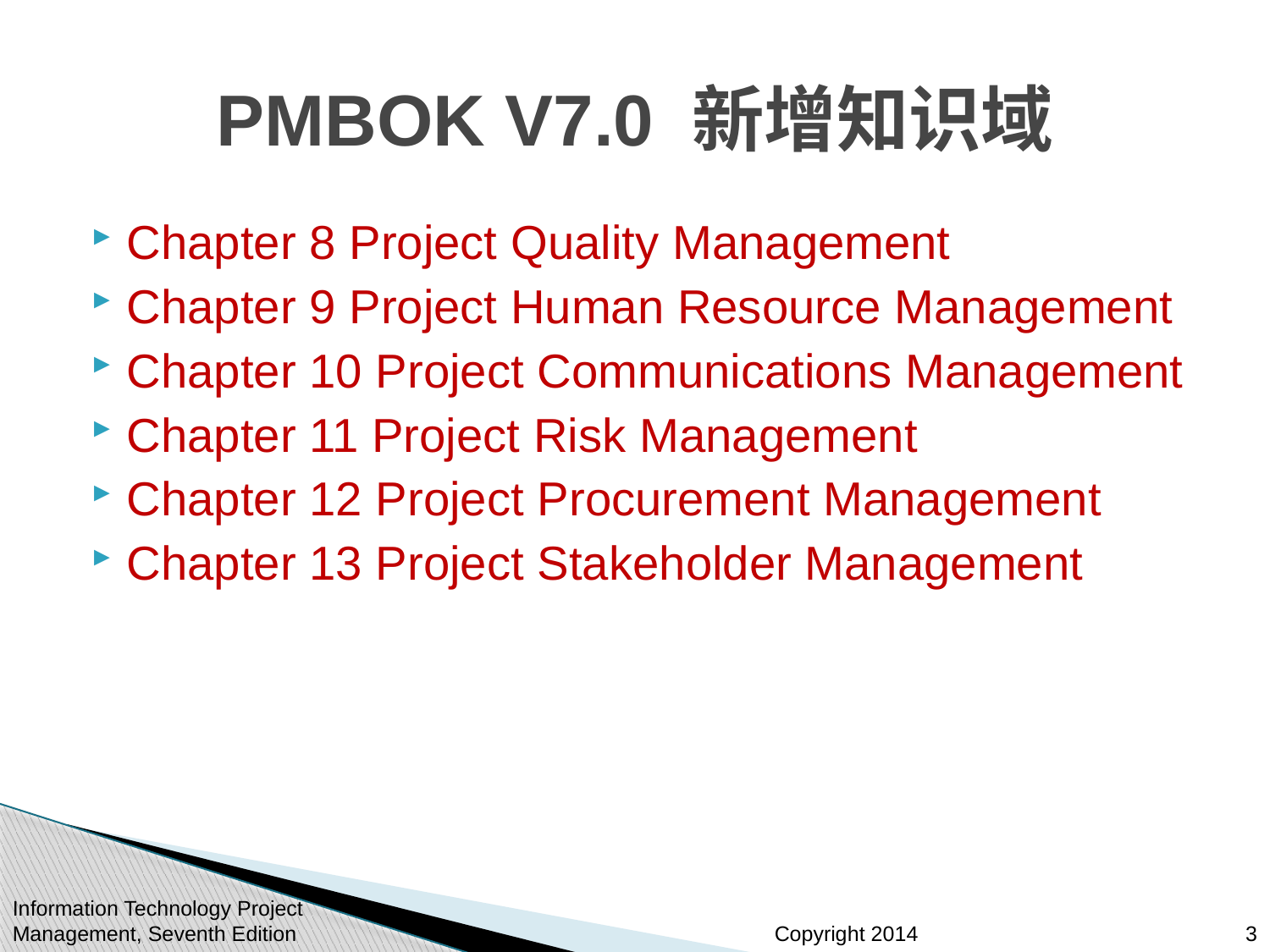

# PMBOK V7.0 新增知识域
Chapter 8 Project Quality Management
Chapter 9 Project Human Resource Management
Chapter 10 Project Communications Management
Chapter 11 Project Risk Management
Chapter 12 Project Procurement Management
Chapter 13 Project Stakeholder Management
Information Technology Project Management, Seventh Edition
3